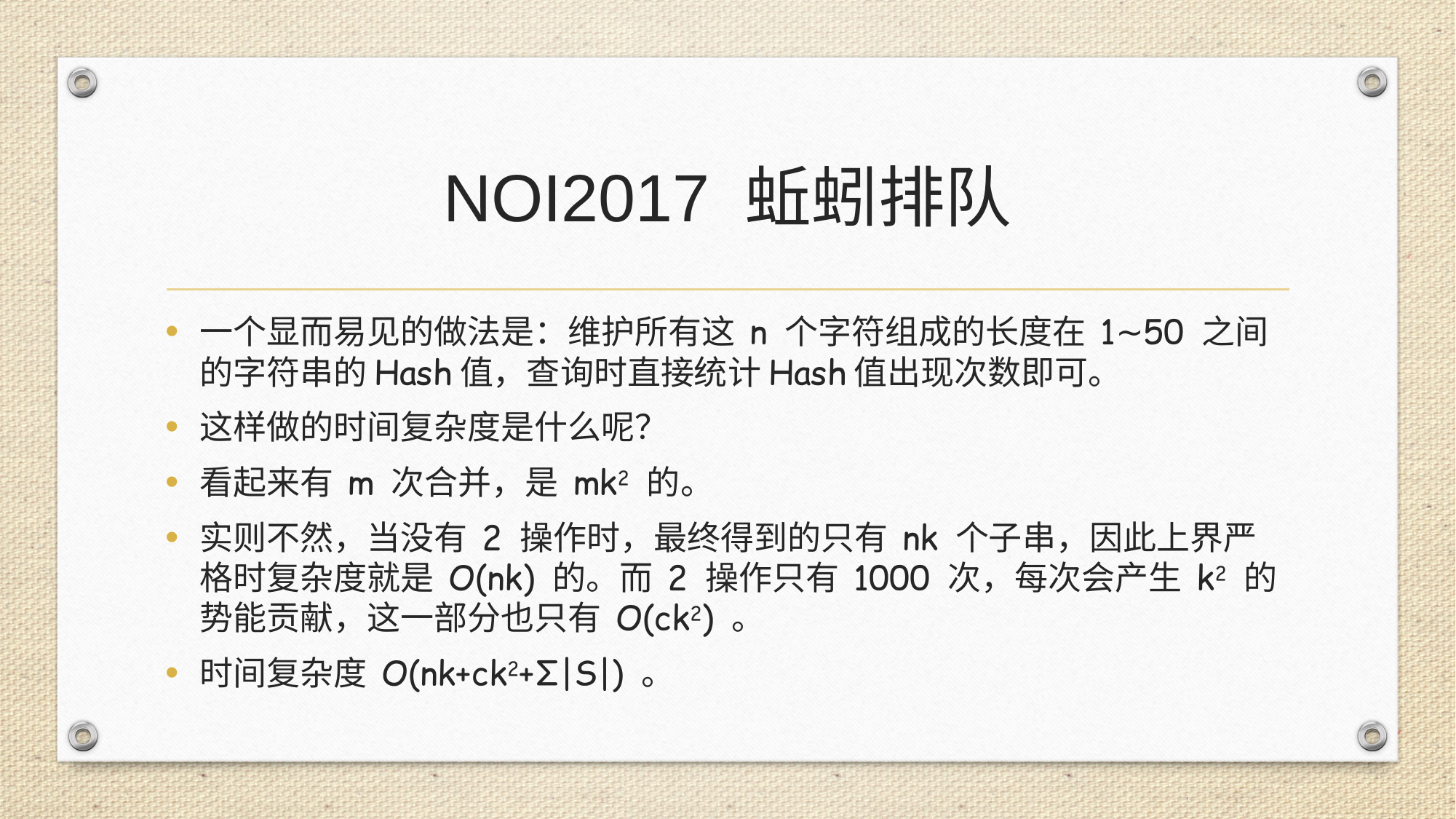

# NOI2017 蚯蚓排队
一个显而易见的做法是：维护所有这 n 个字符组成的长度在 1∼50 之间的字符串的Hash值，查询时直接统计Hash值出现次数即可。
这样做的时间复杂度是什么呢？
看起来有 m 次合并，是 mk2 的。
实则不然，当没有 2 操作时，最终得到的只有 nk 个子串，因此上界严格时复杂度就是 O(nk) 的。而 2 操作只有 1000 次，每次会产生 k2 的势能贡献，这一部分也只有 O(ck2) 。
时间复杂度 O(nk+ck2+∑|S|) 。